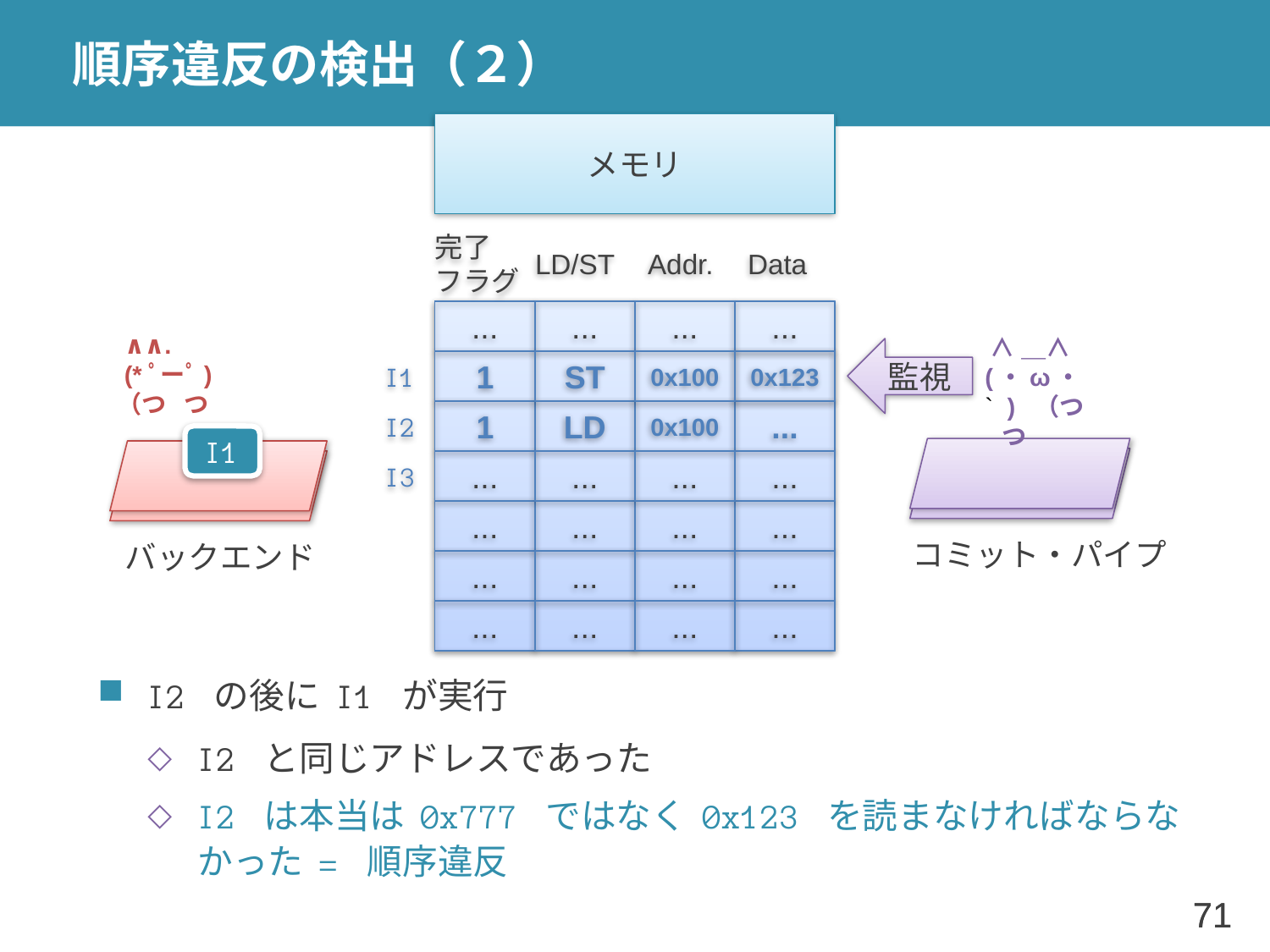

# 順序違反の検出（２）
メモリ
完了
フラグ
LD/ST
Addr.
Data

...
...
...
...
 ∧∧.
 (*ﾟーﾟ)（つ   つ
 ∧＿∧
(・ω・`  )  （つ    つ
監視
I1
1
ST
0x100

0x123
I2
1
LD
0x100
...
I1

I3
...
...
...
...
...
...
...
...
コミット・パイプ
バックエンド
...
...
...
...
...
...
...
...
I2 の後に I1 が実行
I2 と同じアドレスであった
I2 は本当は 0x777 ではなく 0x123 を読まなければならなかった = 順序違反